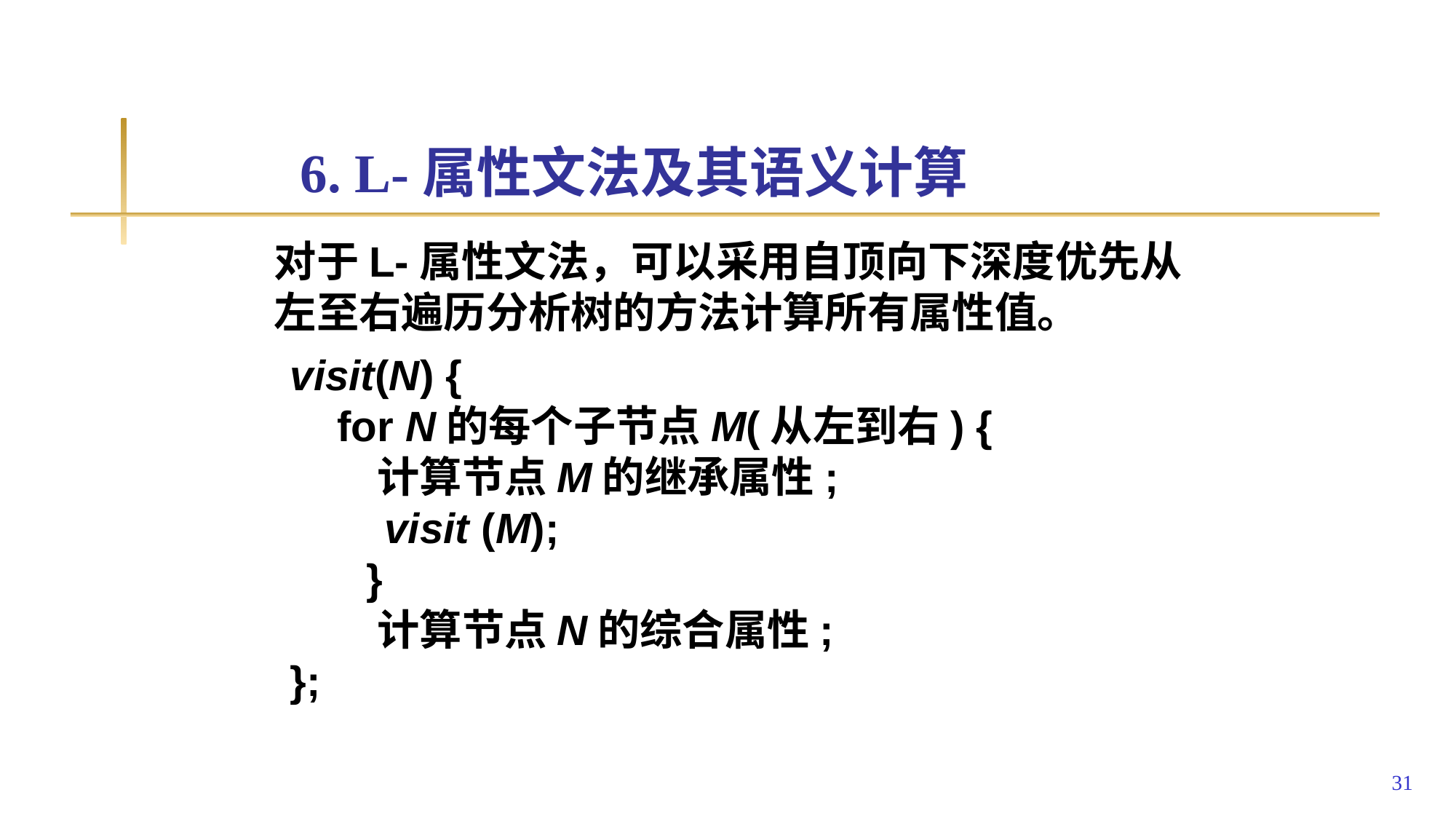

# 6. L-属性文法及其语义计算
对于L-属性文法，可以采用自顶向下深度优先从左至右遍历分析树的方法计算所有属性值。
visit(N) {
    for N的每个子节点M(从左到右) {
        计算节点M的继承属性;
        visit (M);
	}
        计算节点N的综合属性;
};
31